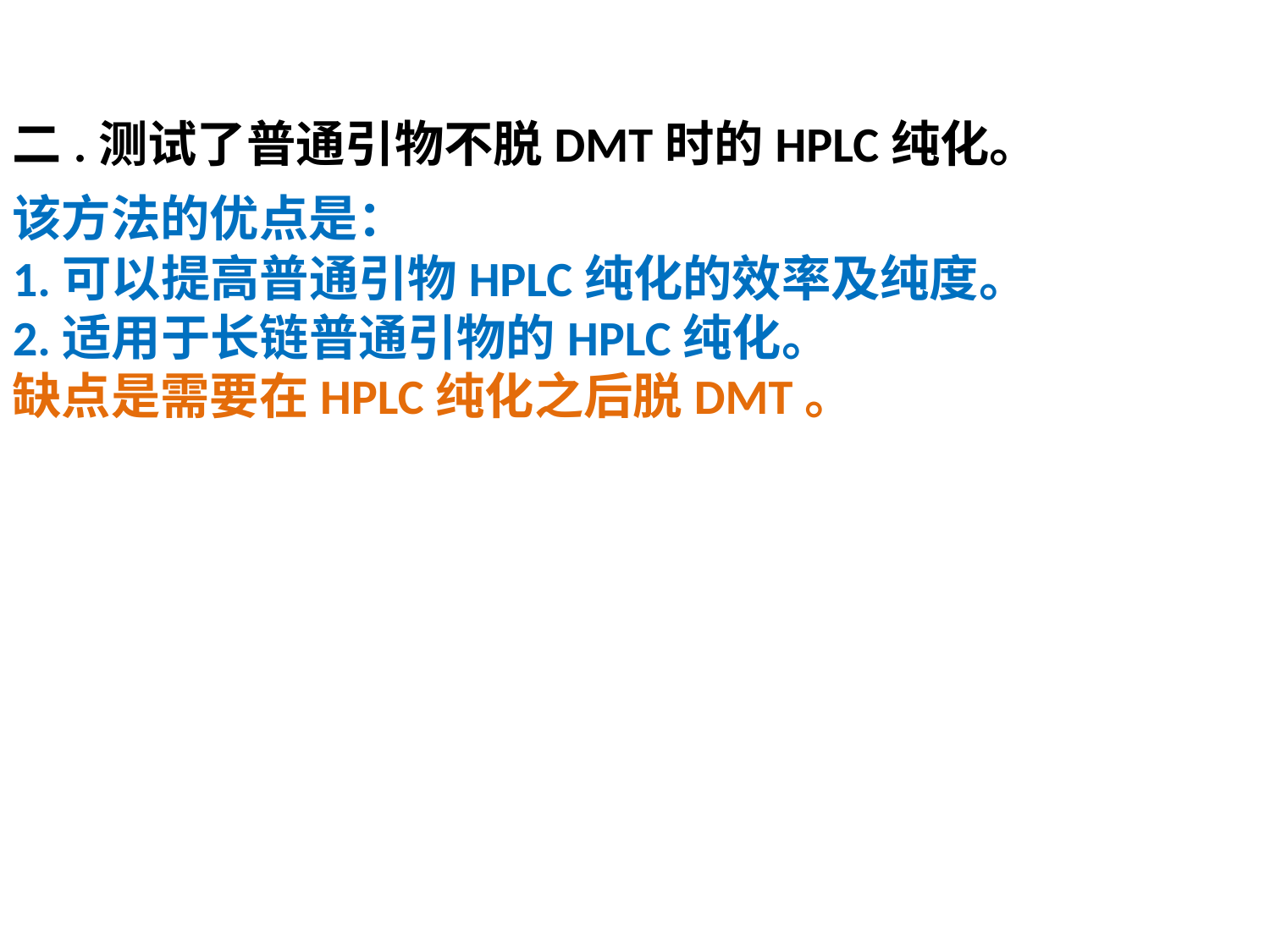

二.测试了普通引物不脱DMT时的HPLC纯化。
该方法的优点是：
1.可以提高普通引物HPLC纯化的效率及纯度。
2.适用于长链普通引物的HPLC纯化。
缺点是需要在HPLC纯化之后脱DMT。